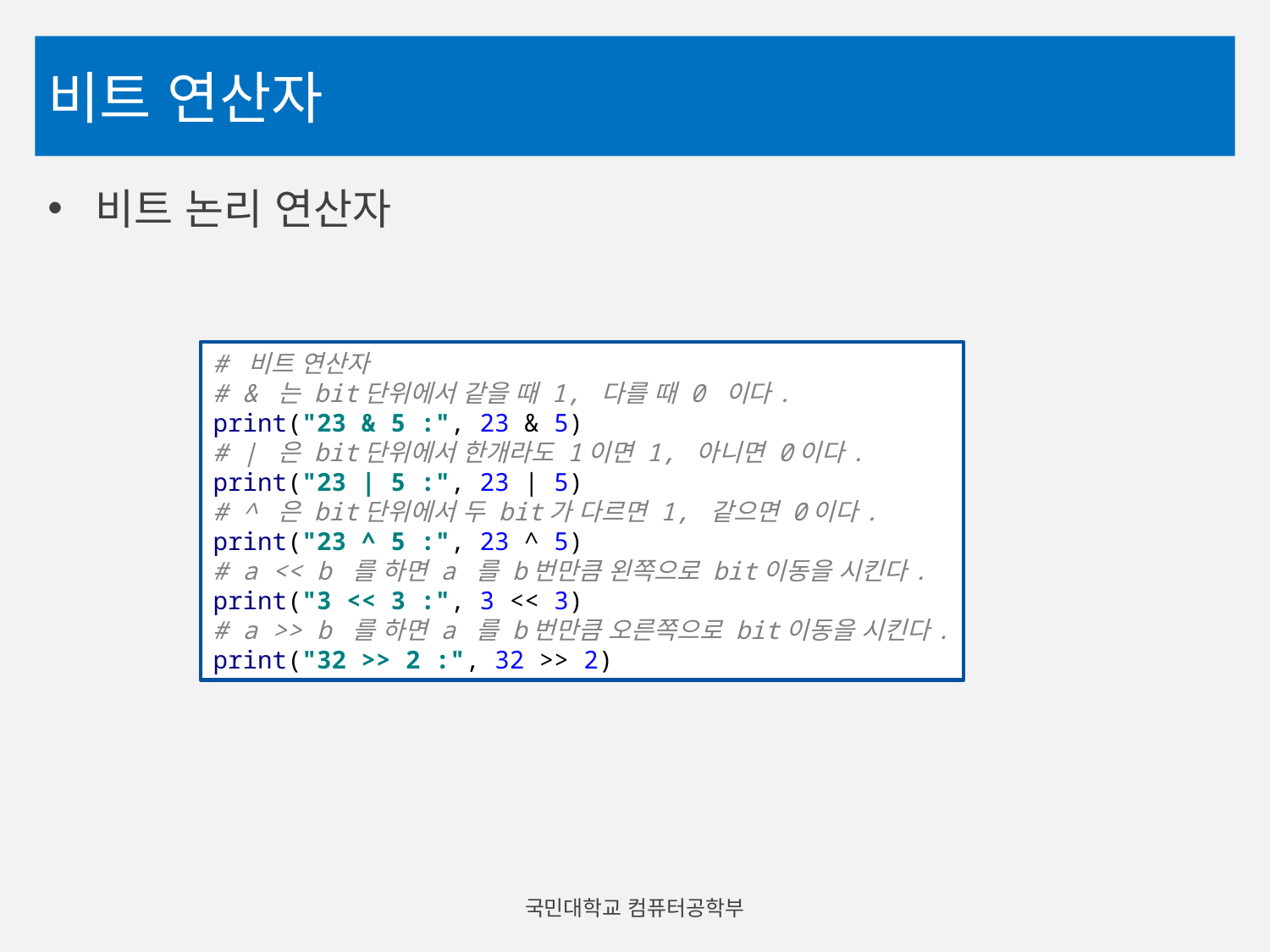

# 비트 연산자
비트 논리 연산자
# 비트 연산자 # & 는 bit단위에서 같을 때 1, 다를 때 0 이다. print("23 & 5 :", 23 & 5) # | 은 bit단위에서 한개라도 1이면 1, 아니면 0이다. print("23 | 5 :", 23 | 5) # ^ 은 bit단위에서 두 bit가 다르면 1, 같으면 0이다. print("23 ^ 5 :", 23 ^ 5) # a << b 를 하면 a 를 b번만큼 왼쪽으로 bit이동을 시킨다. print("3 << 3 :", 3 << 3) # a >> b 를 하면 a 를 b번만큼 오른쪽으로 bit이동을 시킨다. print("32 >> 2 :", 32 >> 2)
국민대학교 컴퓨터공학부